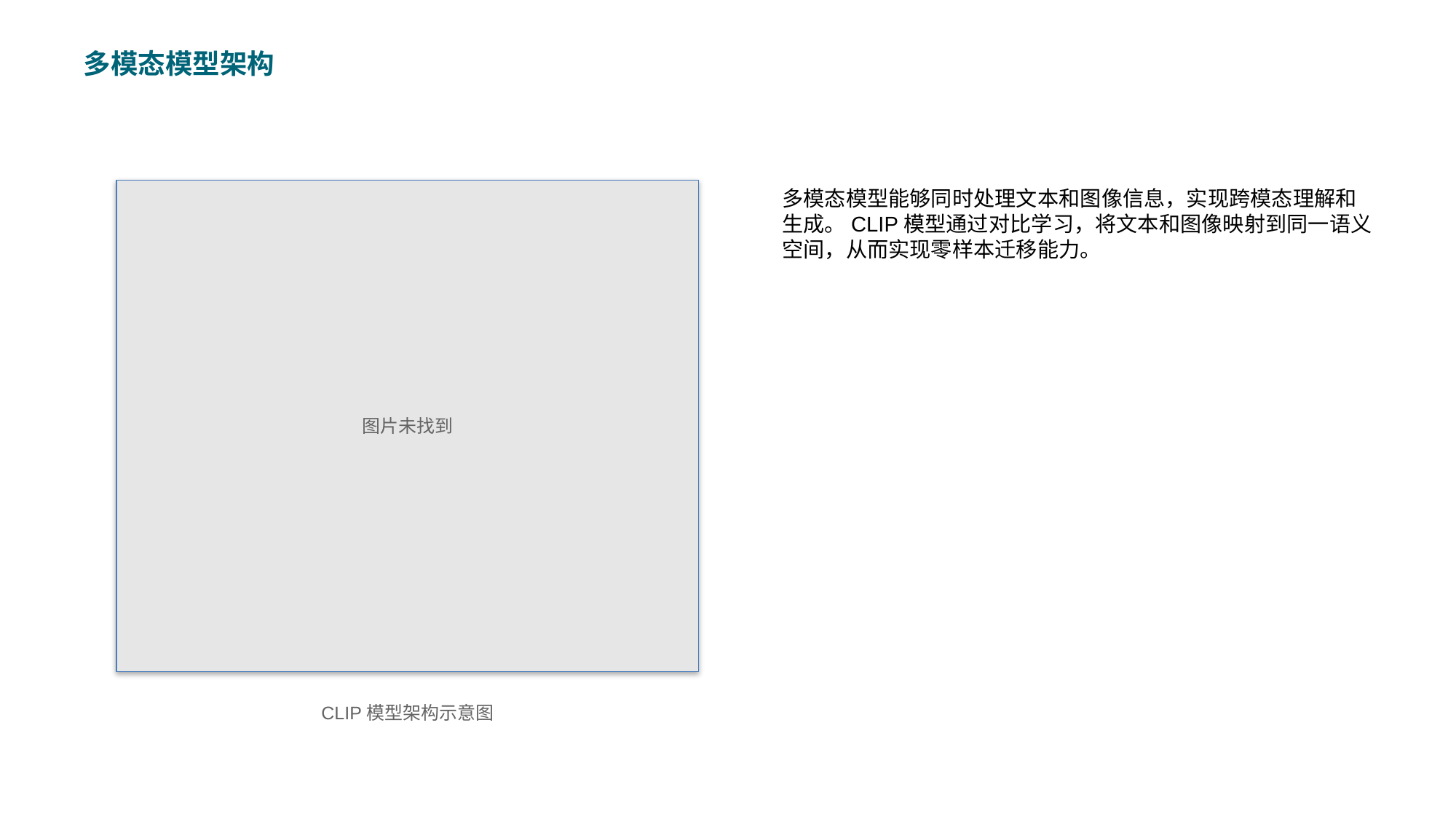

多模态模型架构
图片未找到
多模态模型能够同时处理文本和图像信息，实现跨模态理解和生成。CLIP模型通过对比学习，将文本和图像映射到同一语义空间，从而实现零样本迁移能力。
CLIP模型架构示意图